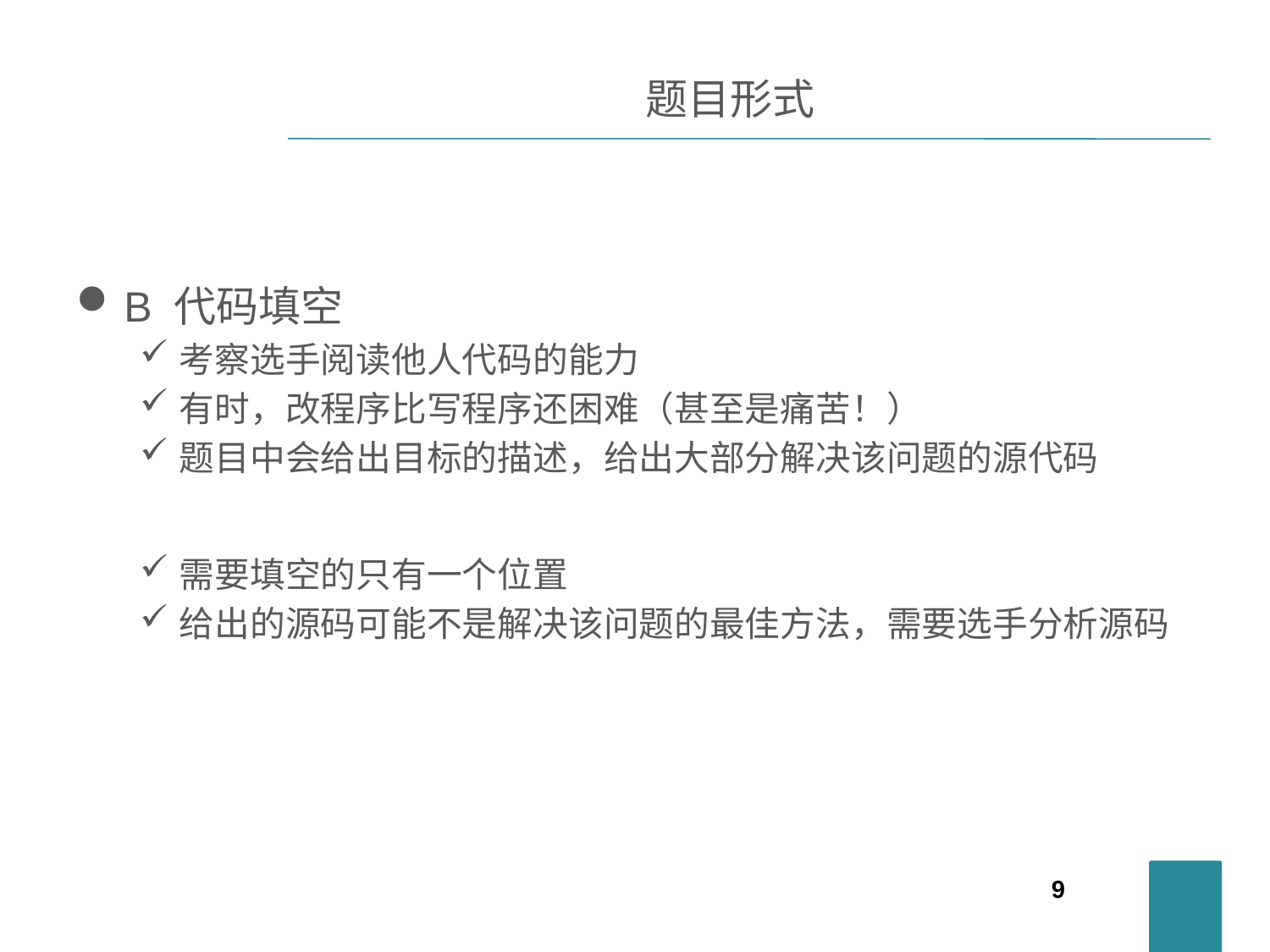

# 题目形式

B 代码填空
考察选手阅读他人代码的能力
有时，改程序比写程序还困难（甚至是痛苦！）
题目中会给出目标的描述，给出大部分解决该问题的源代码

需要填空的只有一个位置
给出的源码可能不是解决该问题的最佳方法，需要选手分析源码

9